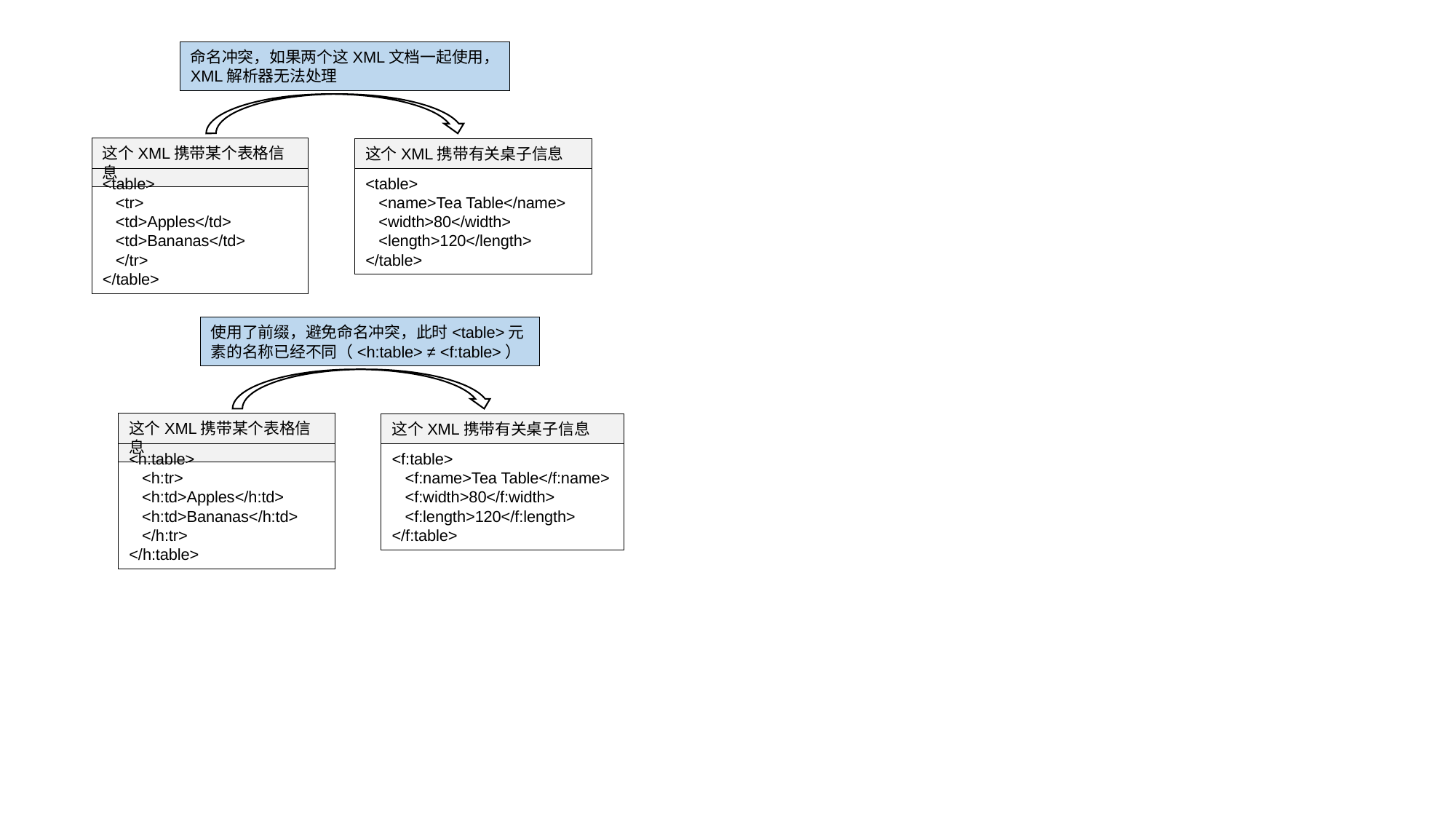

命名冲突，如果两个这XML文档一起使用，XML解析器无法处理

这个XML携带某个表格信息
这个XML携带有关桌子信息
<table>
   <name>Tea Table</name>
   <width>80</width>
   <length>120</length>
</table>
<table>
   <tr>
   <td>Apples</td>
   <td>Bananas</td>
   </tr>
</table>
使用了前缀，避免命名冲突，此时<table>元素的名称已经不同（<h:table> ≠ <f:table>）

这个XML携带某个表格信息
这个XML携带有关桌子信息
<f:table>
   <f:name>Tea Table</f:name>
   <f:width>80</f:width>
   <f:length>120</f:length>
</f:table>
<h:table>
   <h:tr>
   <h:td>Apples</h:td>
   <h:td>Bananas</h:td>
   </h:tr>
</h:table>